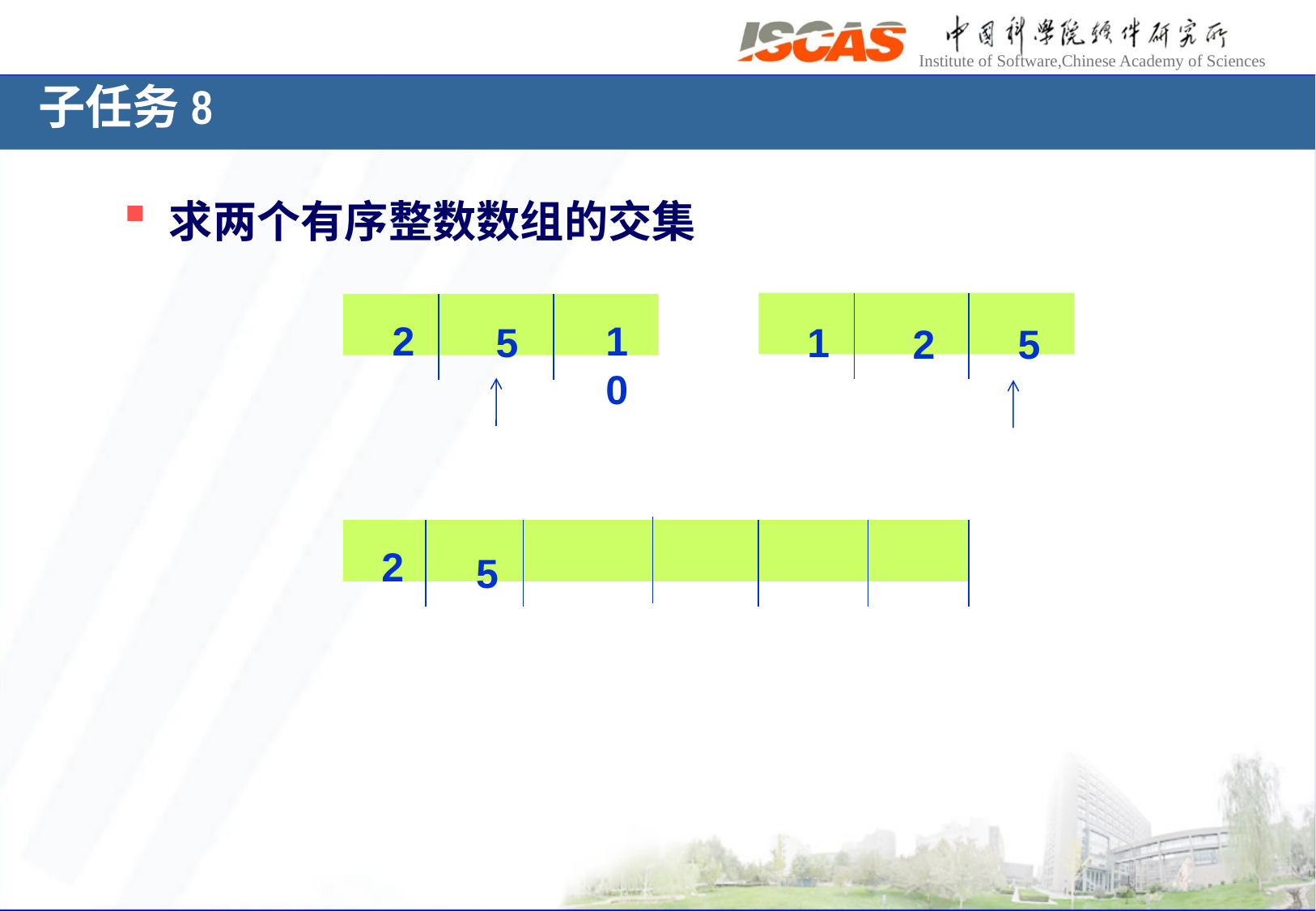

子任务8
求两个有序整数数组的交集

1
2
5

2
10
5

2
5